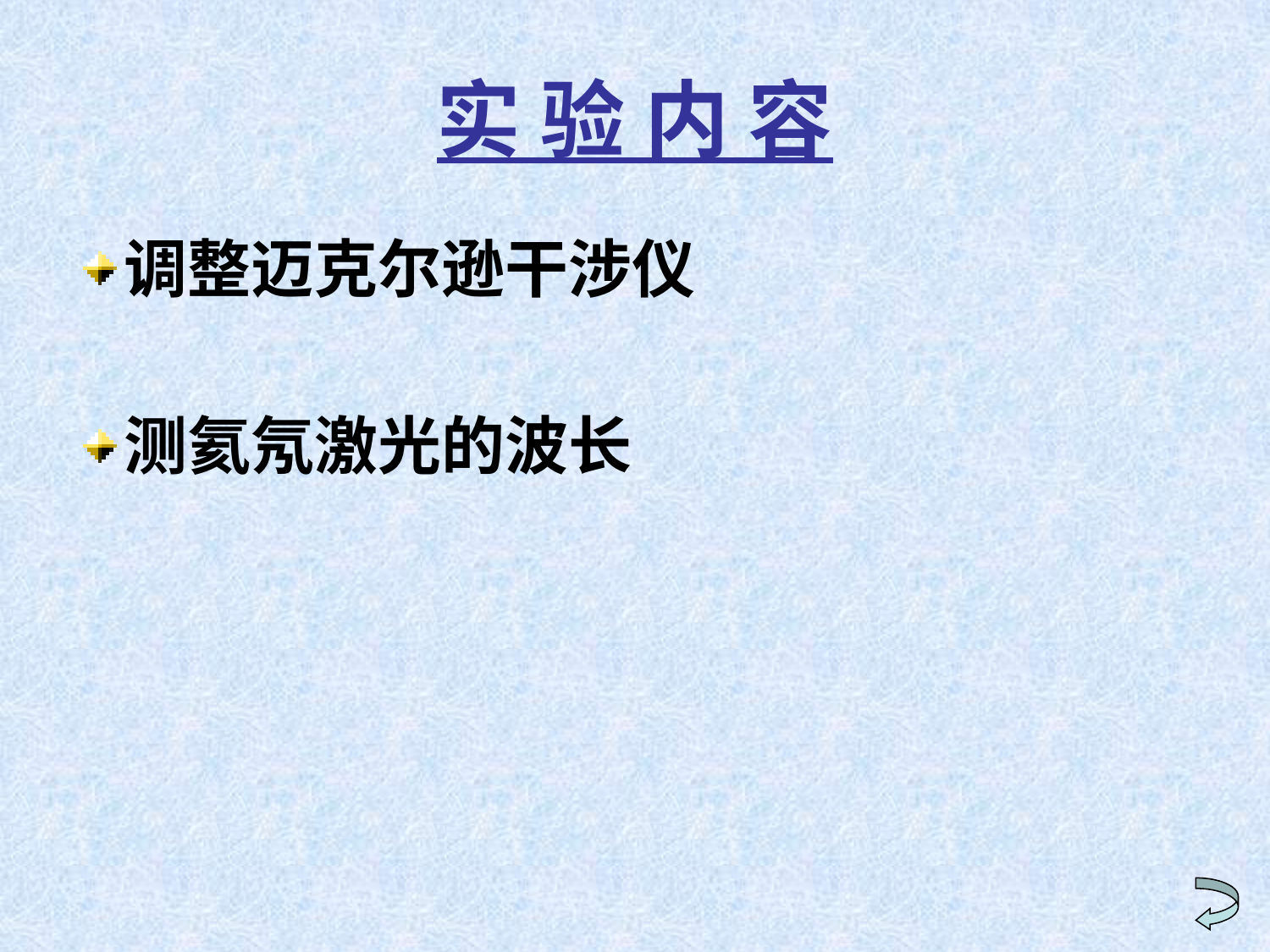

# 实 验 内 容
调整迈克尔逊干涉仪

测氦氖激光的波长